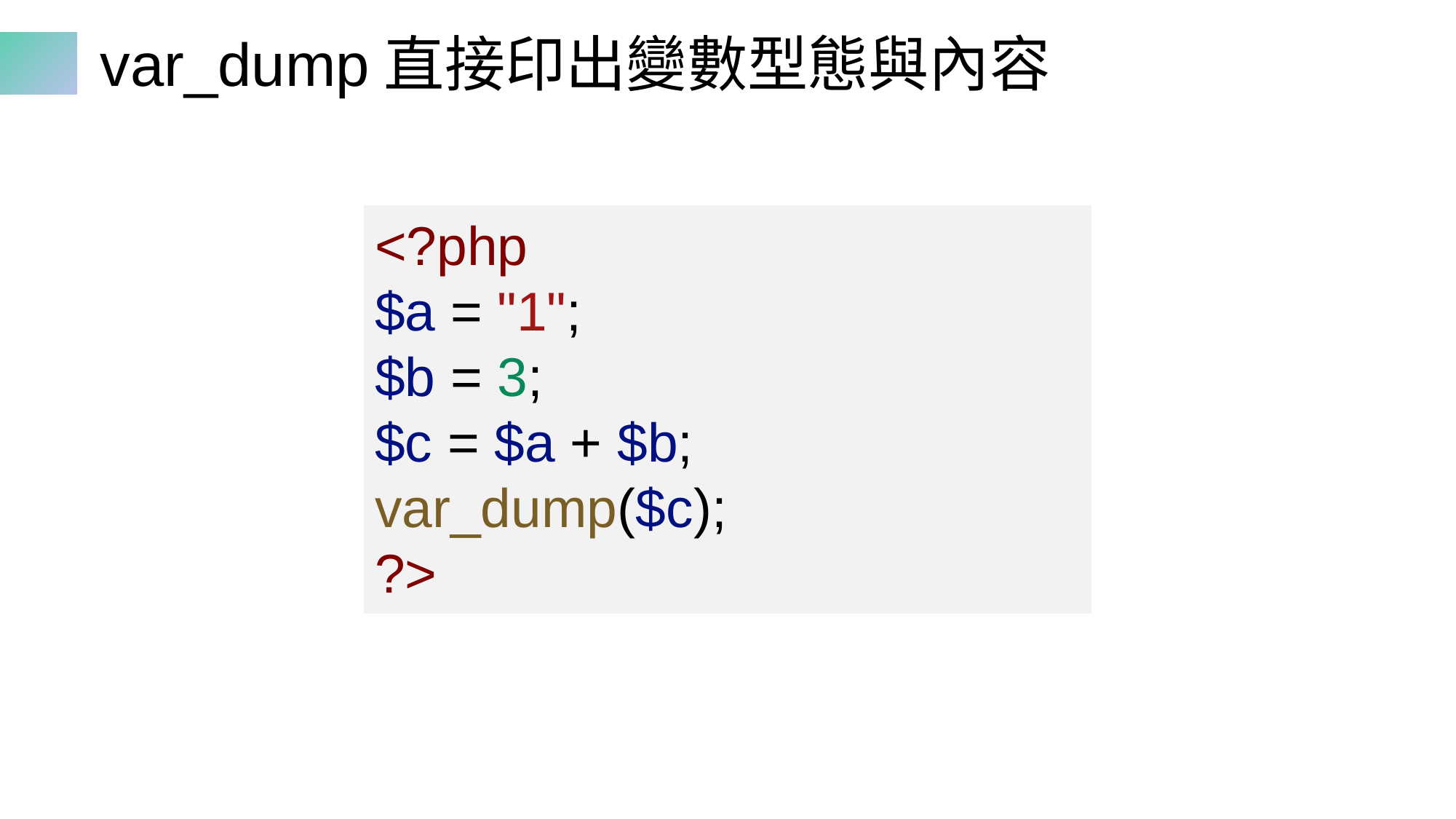

# var_dump直接印出變數型態與內容
<?php
$a = "1";
$b = 3;
$c = $a + $b;
var_dump($c);
?>